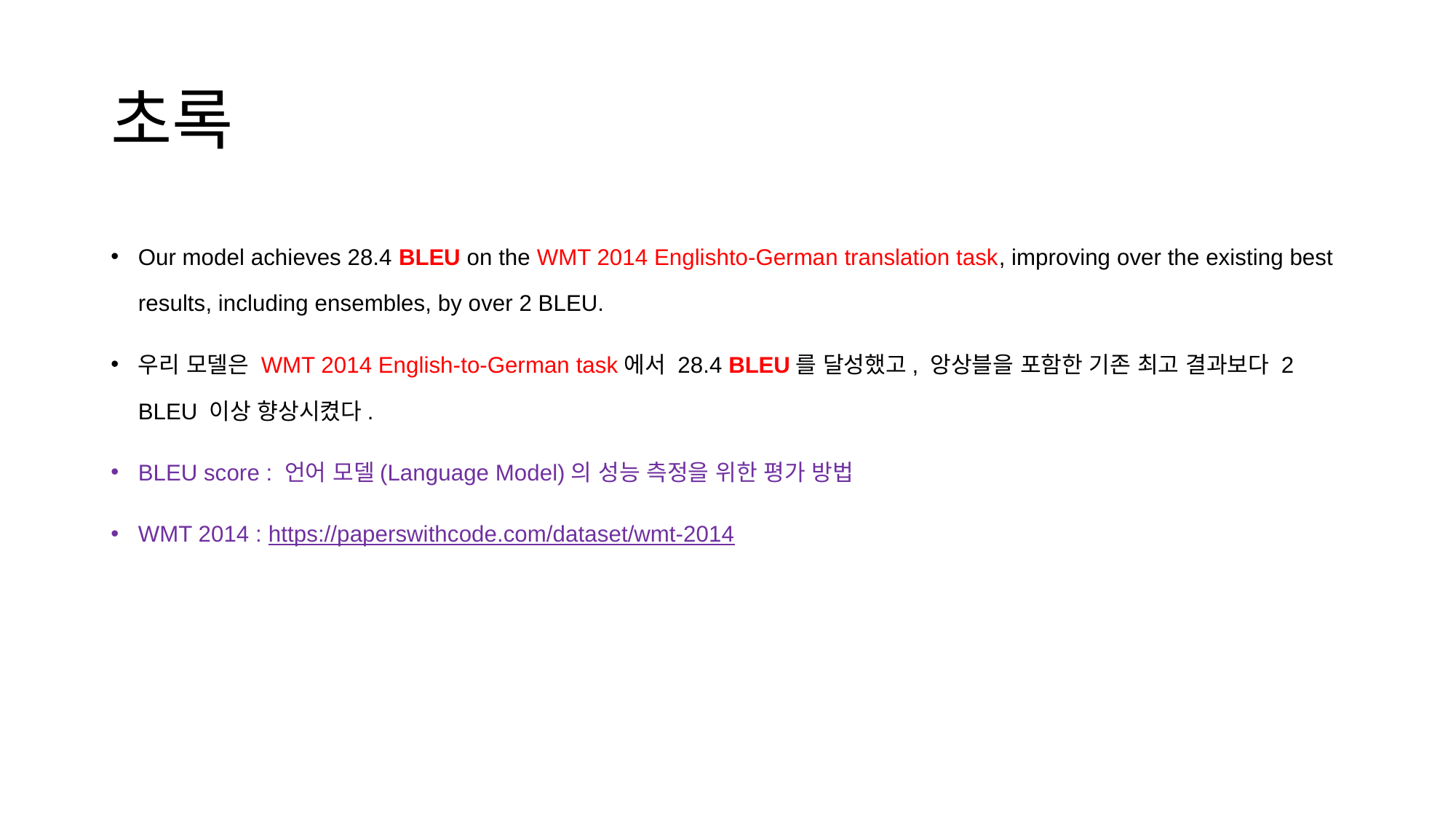

# 초록
Our model achieves 28.4 BLEU on the WMT 2014 Englishto-German translation task, improving over the existing best results, including ensembles, by over 2 BLEU.
우리 모델은 WMT 2014 English-to-German task에서 28.4 BLEU를 달성했고, 앙상블을 포함한 기존 최고 결과보다 2 BLEU 이상 향상시켰다.
BLEU score : 언어 모델(Language Model)의 성능 측정을 위한 평가 방법
WMT 2014 : https://paperswithcode.com/dataset/wmt-2014